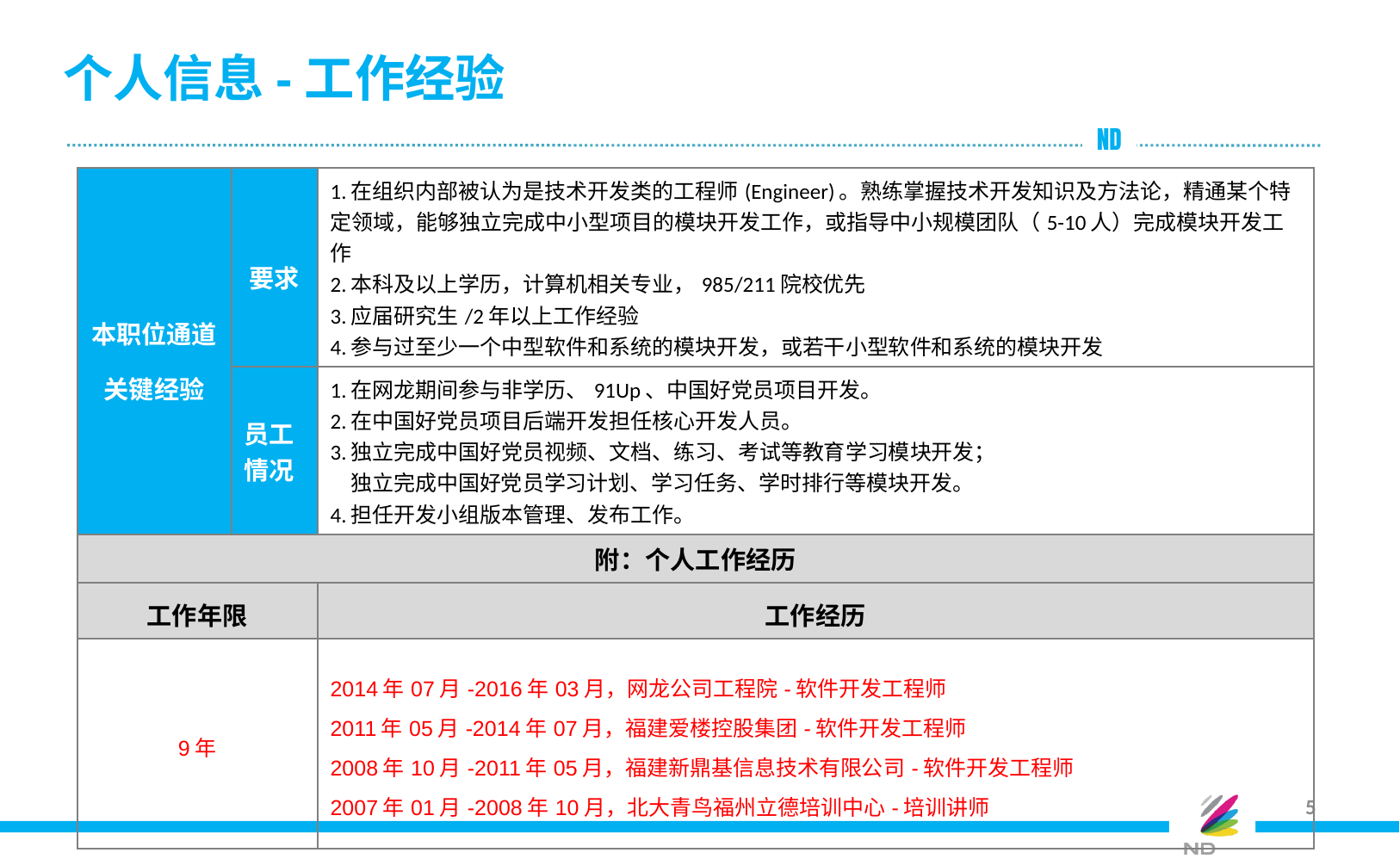

# 个人信息-工作经验
| 本职位通道关键经验 | 要求 | 1.在组织内部被认为是技术开发类的工程师(Engineer)。熟练掌握技术开发知识及方法论，精通某个特定领域，能够独立完成中小型项目的模块开发工作，或指导中小规模团队（5-10人）完成模块开发工作 2.本科及以上学历，计算机相关专业，985/211院校优先 3.应届研究生/2年以上工作经验 4.参与过至少一个中型软件和系统的模块开发，或若干小型软件和系统的模块开发 |
| --- | --- | --- |
|  | 员工情况 | 1.在网龙期间参与非学历、91Up、中国好党员项目开发。 2.在中国好党员项目后端开发担任核心开发人员。 3.独立完成中国好党员视频、文档、练习、考试等教育学习模块开发； 独立完成中国好党员学习计划、学习任务、学时排行等模块开发。 4.担任开发小组版本管理、发布工作。 |
| 附：个人工作经历 |  |  |
| 工作年限 |  | 工作经历 |
| 9年 |  | 2014年07月-2016年03月，网龙公司工程院-软件开发工程师 2011年05月-2014年07月，福建爱楼控股集团-软件开发工程师 2008年10月-2011年05月，福建新鼎基信息技术有限公司-软件开发工程师 2007年01月-2008年10月，北大青鸟福州立德培训中心-培训讲师 |
5